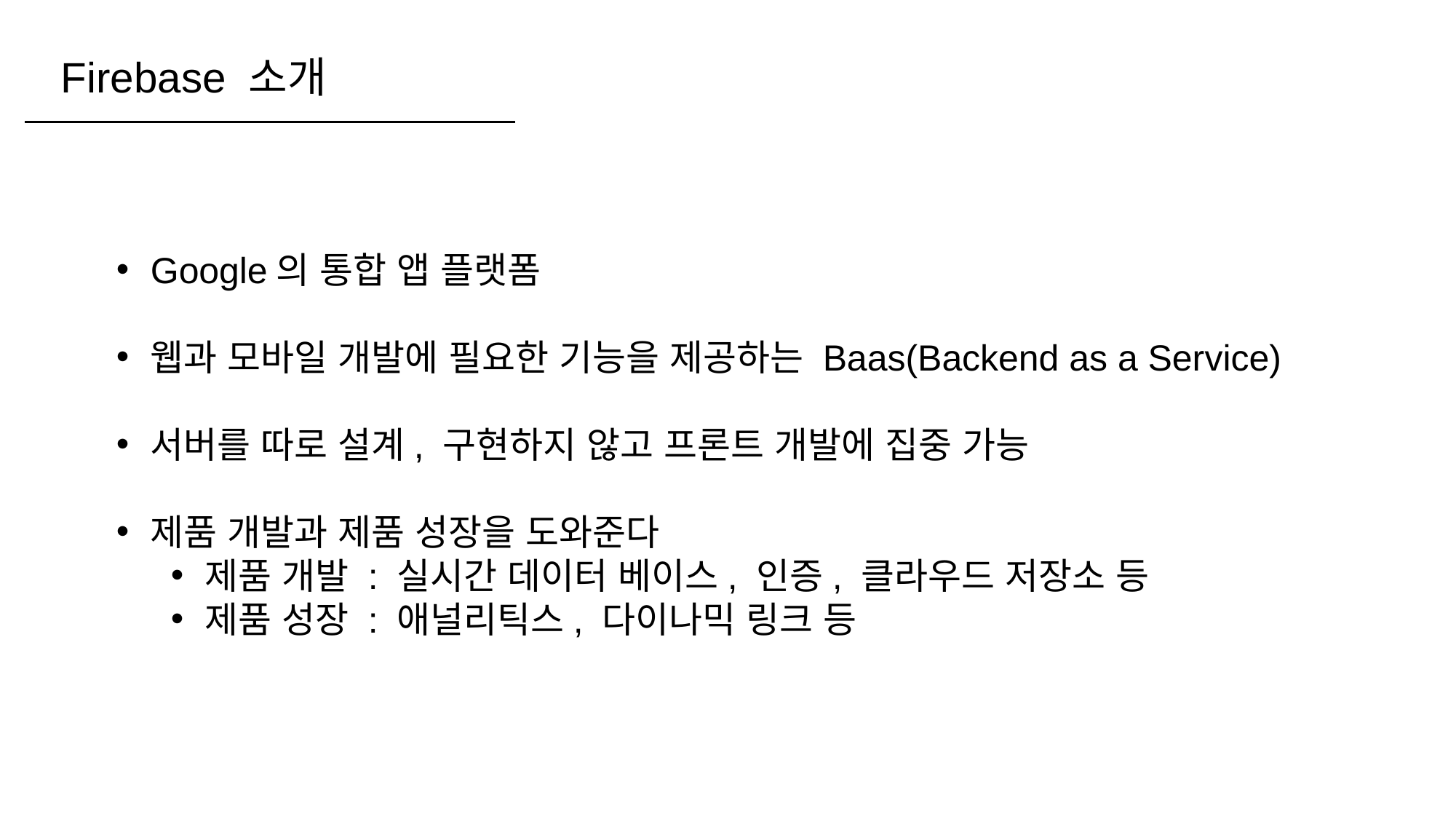

Firebase 소개
Google의 통합 앱 플랫폼

웹과 모바일 개발에 필요한 기능을 제공하는 Baas(Backend as a Service)

서버를 따로 설계, 구현하지 않고 프론트 개발에 집중 가능

제품 개발과 제품 성장을 도와준다
제품 개발 : 실시간 데이터 베이스, 인증, 클라우드 저장소 등
제품 성장 : 애널리틱스, 다이나믹 링크 등